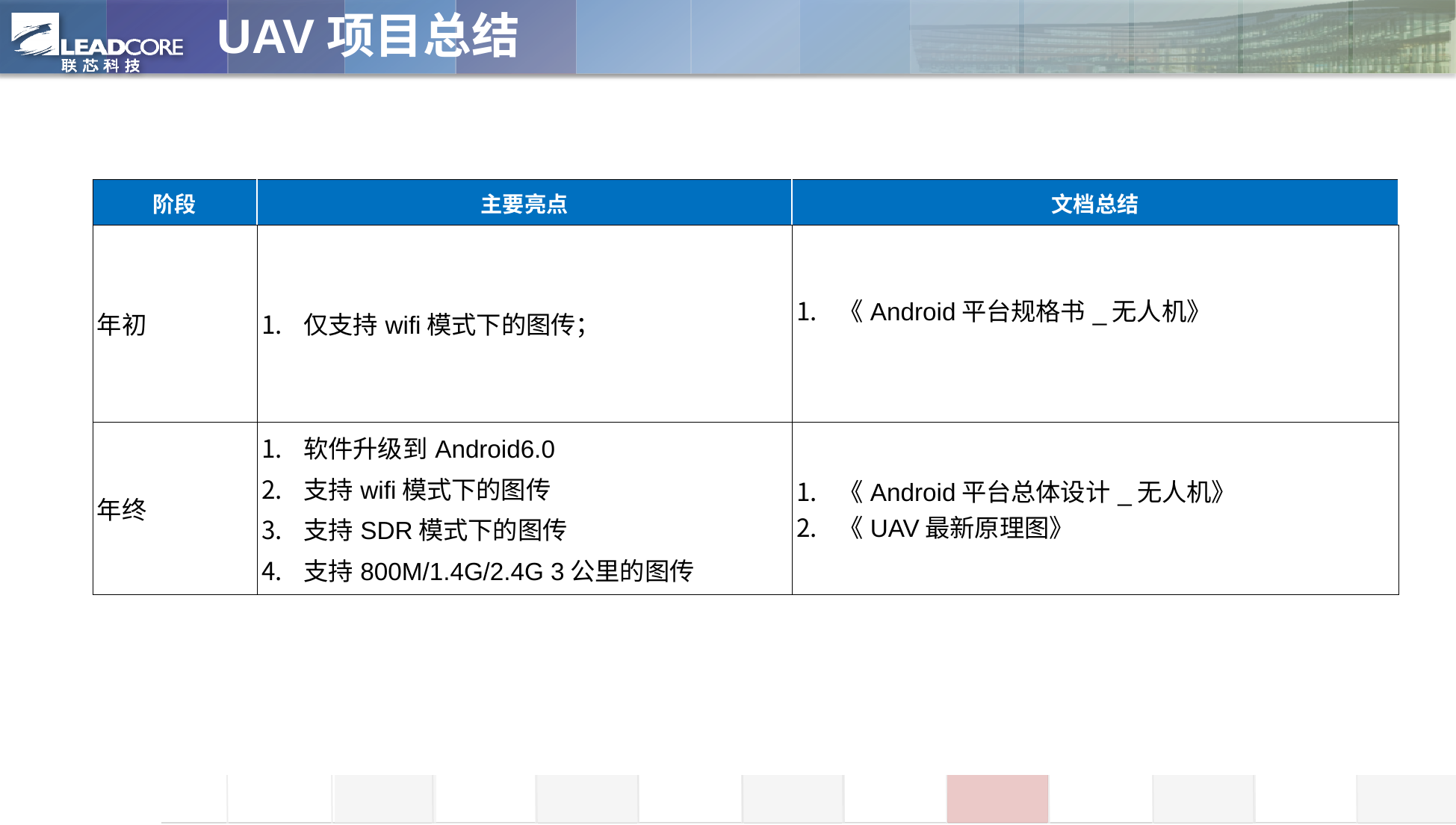

UAV项目总结
| 阶段 | 主要亮点 | 文档总结 |
| --- | --- | --- |
| 年初 | 仅支持wifi模式下的图传； | 《Android平台规格书\_无人机》 |
| 年终 | 软件升级到Android6.0 支持wifi模式下的图传 支持SDR模式下的图传 支持800M/1.4G/2.4G 3公里的图传 | 《Android平台总体设计\_无人机》 《UAV最新原理图》 |